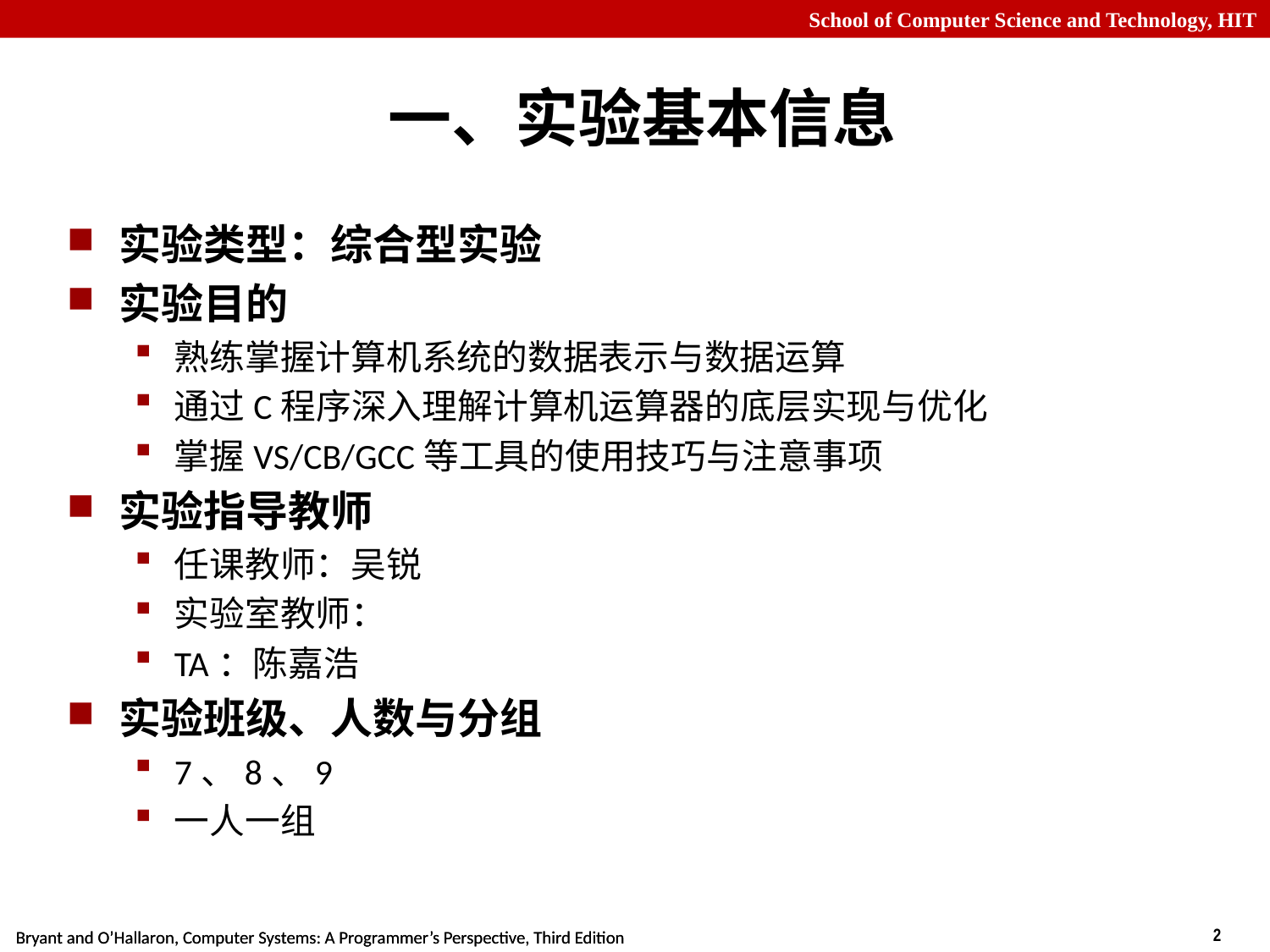

# 一、实验基本信息
实验类型：综合型实验
实验目的
熟练掌握计算机系统的数据表示与数据运算
通过C程序深入理解计算机运算器的底层实现与优化
掌握VS/CB/GCC等工具的使用技巧与注意事项
实验指导教师
任课教师：吴锐
实验室教师：
TA：陈嘉浩
实验班级、人数与分组
7、8、9
一人一组